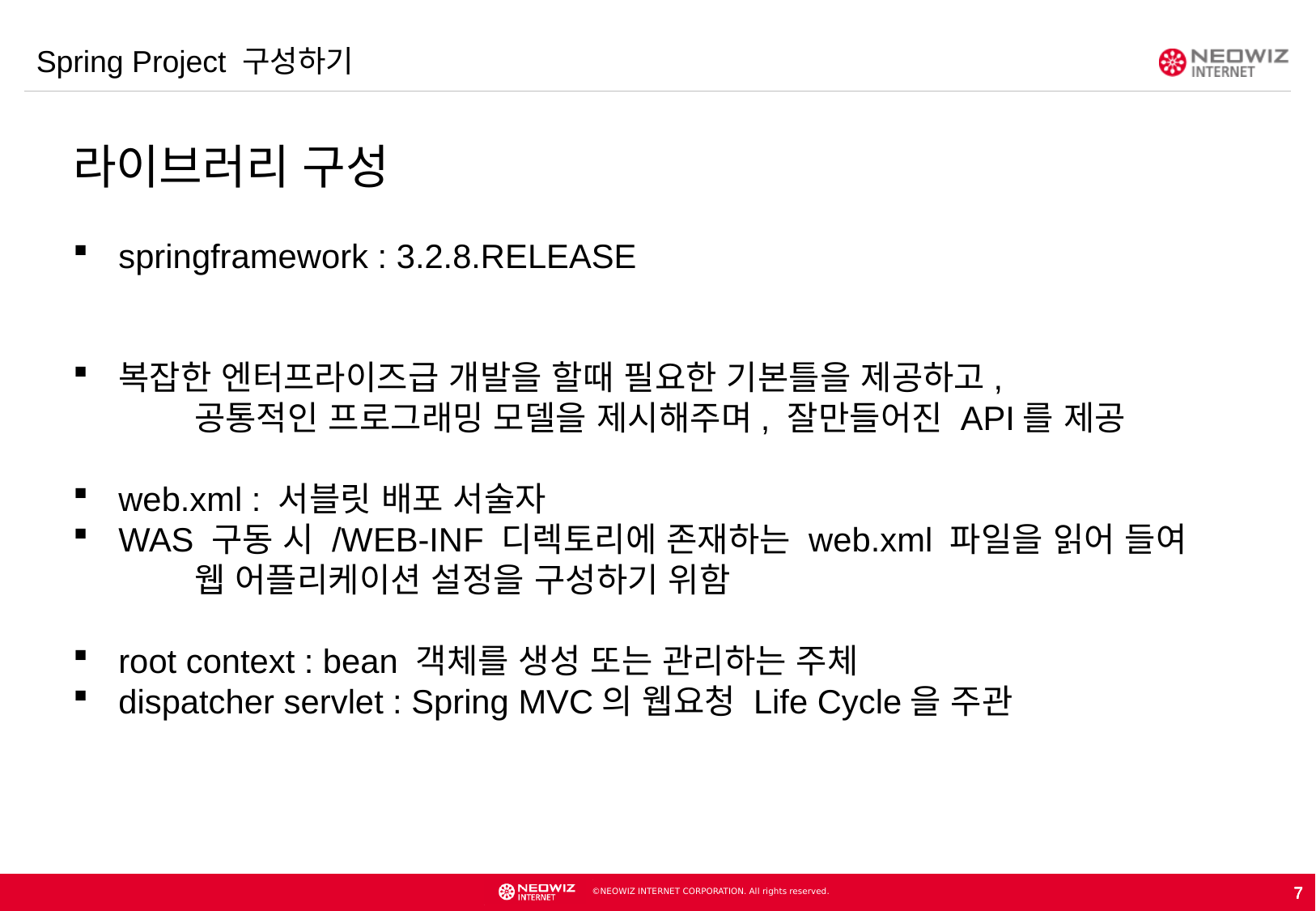

Spring Project 구성하기

라이브러리 구성

springframework : 3.2.8.RELEASE

복잡한 엔터프라이즈급 개발을 할때 필요한 기본틀을 제공하고,
	공통적인 프로그래밍 모델을 제시해주며, 잘만들어진 API를 제공

web.xml : 서블릿 배포 서술자
WAS 구동 시 /WEB-INF 디렉토리에 존재하는 web.xml 파일을 읽어 들여
	웹 어플리케이션 설정을 구성하기 위함

root context : bean 객체를 생성 또는 관리하는 주체
dispatcher servlet : Spring MVC의 웹요청 Life Cycle을 주관
7
7
7
7
7